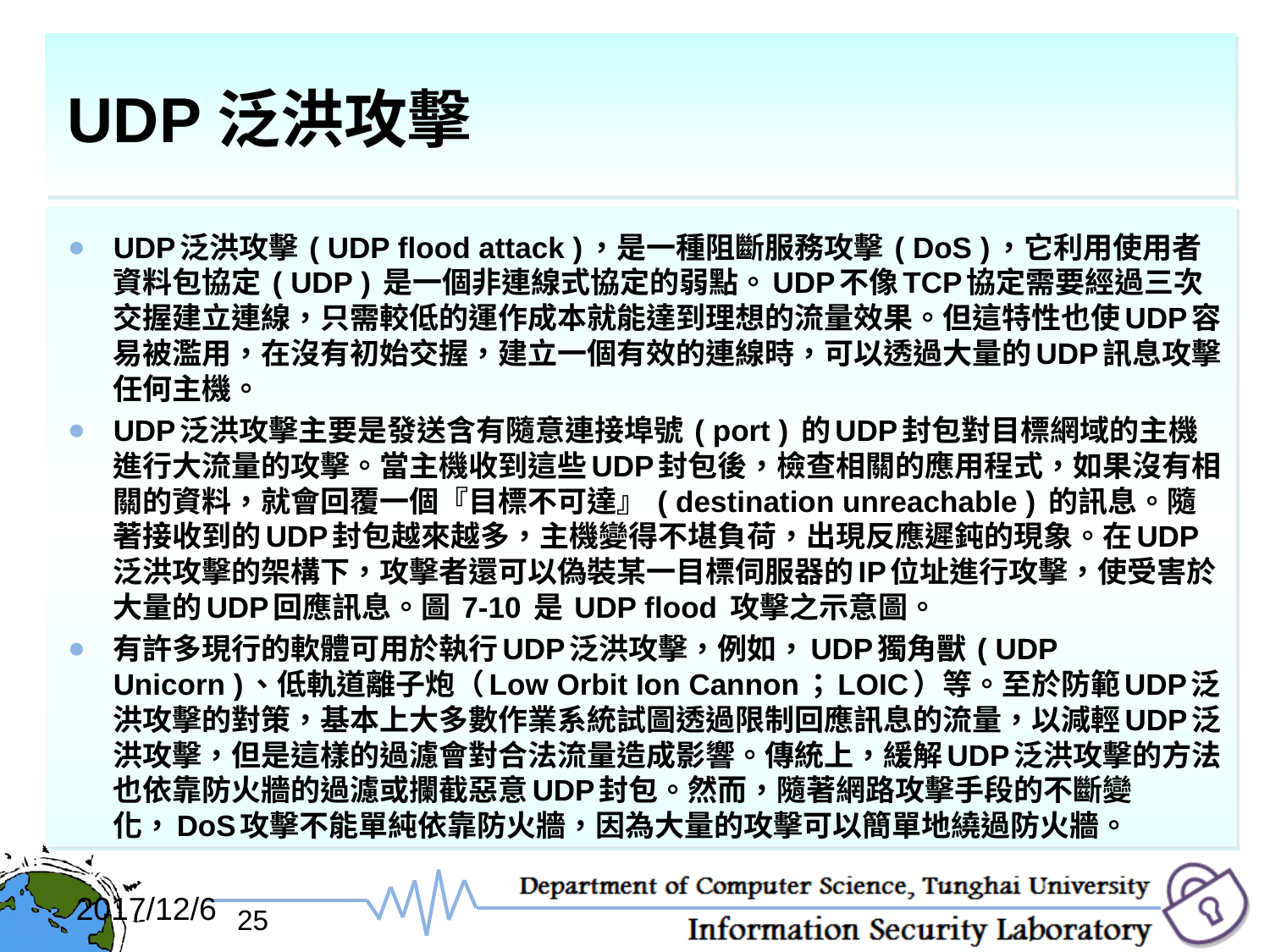

# UDP泛洪攻擊
UDP泛洪攻擊 ( UDP flood attack )，是一種阻斷服務攻擊 ( DoS )，它利用使用者資料包協定 ( UDP ) 是一個非連線式協定的弱點。UDP不像TCP協定需要經過三次交握建立連線，只需較低的運作成本就能達到理想的流量效果。但這特性也使UDP容易被濫用，在沒有初始交握，建立一個有效的連線時，可以透過大量的UDP訊息攻擊任何主機。
UDP泛洪攻擊主要是發送含有隨意連接埠號 ( port ) 的UDP封包對目標網域的主機進行大流量的攻擊。當主機收到這些UDP封包後，檢查相關的應用程式，如果沒有相關的資料，就會回覆一個『目標不可達』 ( destination unreachable ) 的訊息。隨著接收到的UDP封包越來越多，主機變得不堪負荷，出現反應遲鈍的現象。在UDP泛洪攻擊的架構下，攻擊者還可以偽裝某一目標伺服器的IP位址進行攻擊，使受害於大量的UDP回應訊息。圖 7-10 是 UDP flood 攻擊之示意圖。
有許多現行的軟體可用於執行UDP泛洪攻擊，例如，UDP獨角獸 ( UDP Unicorn )、低軌道離子炮（Low Orbit Ion Cannon；LOIC）等。至於防範UDP泛洪攻擊的對策，基本上大多數作業系統試圖透過限制回應訊息的流量，以減輕UDP泛洪攻擊，但是這樣的過濾會對合法流量造成影響。傳統上，緩解UDP泛洪攻擊的方法也依靠防火牆的過濾或攔截惡意UDP封包。然而，隨著網路攻擊手段的不斷變化，DoS攻擊不能單純依靠防火牆，因為大量的攻擊可以簡單地繞過防火牆。

2017/12/6
25